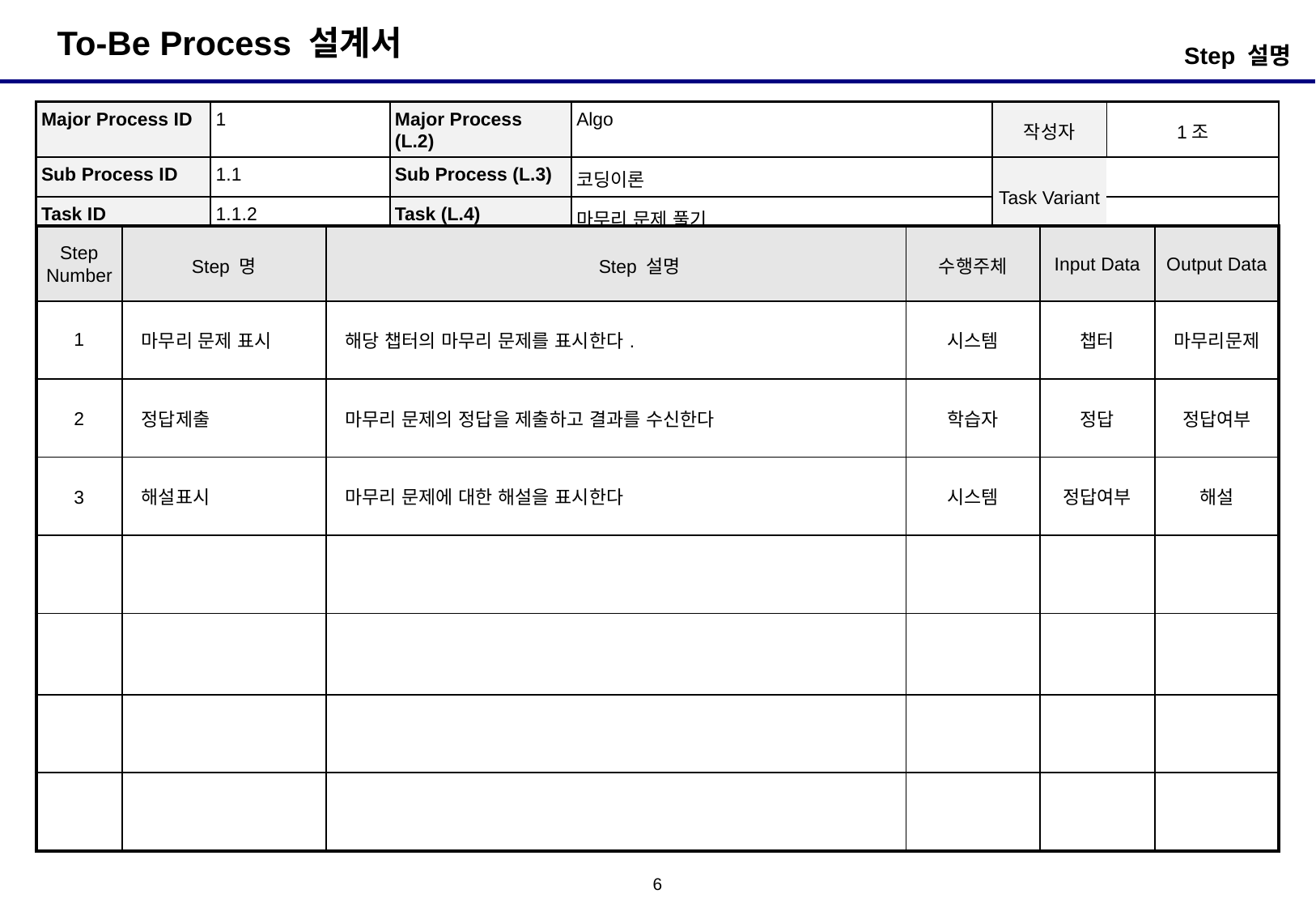

Step 설명
| Major Process ID | 1 | Major Process (L.2) | Algo | 작성자 | 1조 |
| --- | --- | --- | --- | --- | --- |
| Sub Process ID | 1.1 | Sub Process (L.3) | 코딩이론 | Task Variant |  |
| Task ID | 1.1.2 | Task (L.4) | 마무리 문제 풀기 |  |  |
| Step Number | Step 명 | Step 설명 | 수행주체 | Input Data | Output Data |
| --- | --- | --- | --- | --- | --- |
| 1 | 마무리 문제 표시 | 해당 챕터의 마무리 문제를 표시한다. | 시스템 | 챕터 | 마무리문제 |
| 2 | 정답제출 | 마무리 문제의 정답을 제출하고 결과를 수신한다 | 학습자 | 정답 | 정답여부 |
| 3 | 해설표시 | 마무리 문제에 대한 해설을 표시한다 | 시스템 | 정답여부 | 해설 |
|  |  |  |  |  |  |
|  |  |  |  |  |  |
|  |  |  |  |  |  |
|  |  |  |  |  |  |